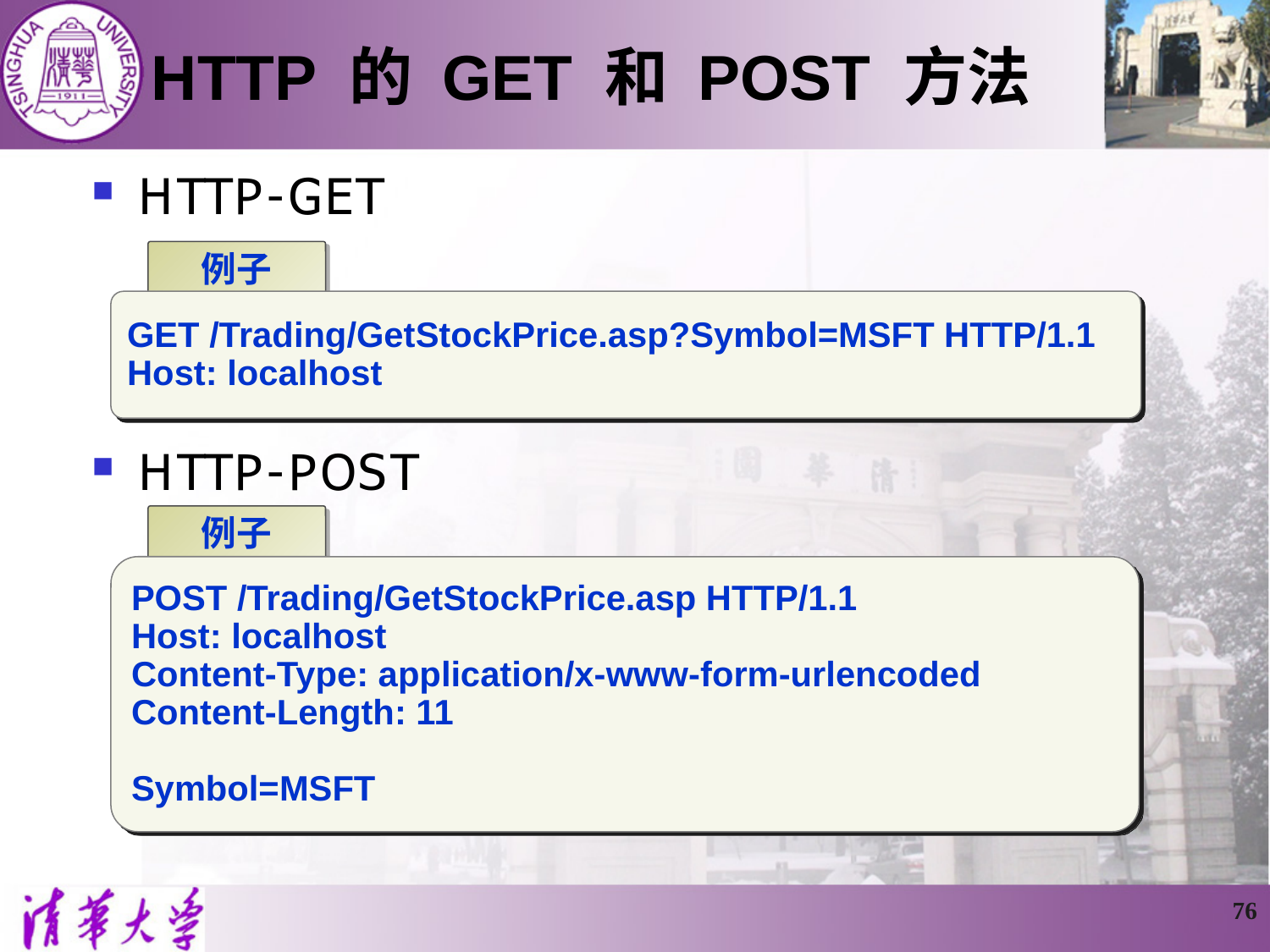

# HTTP 的 GET 和 POST 方法
HTTP-GET

HTTP-POST
例子
GET /Trading/GetStockPrice.asp?Symbol=MSFT HTTP/1.1
Host: localhost
例子
POST /Trading/GetStockPrice.asp HTTP/1.1
Host: localhost
Content-Type: application/x-www-form-urlencoded
Content-Length: 11

Symbol=MSFT
76